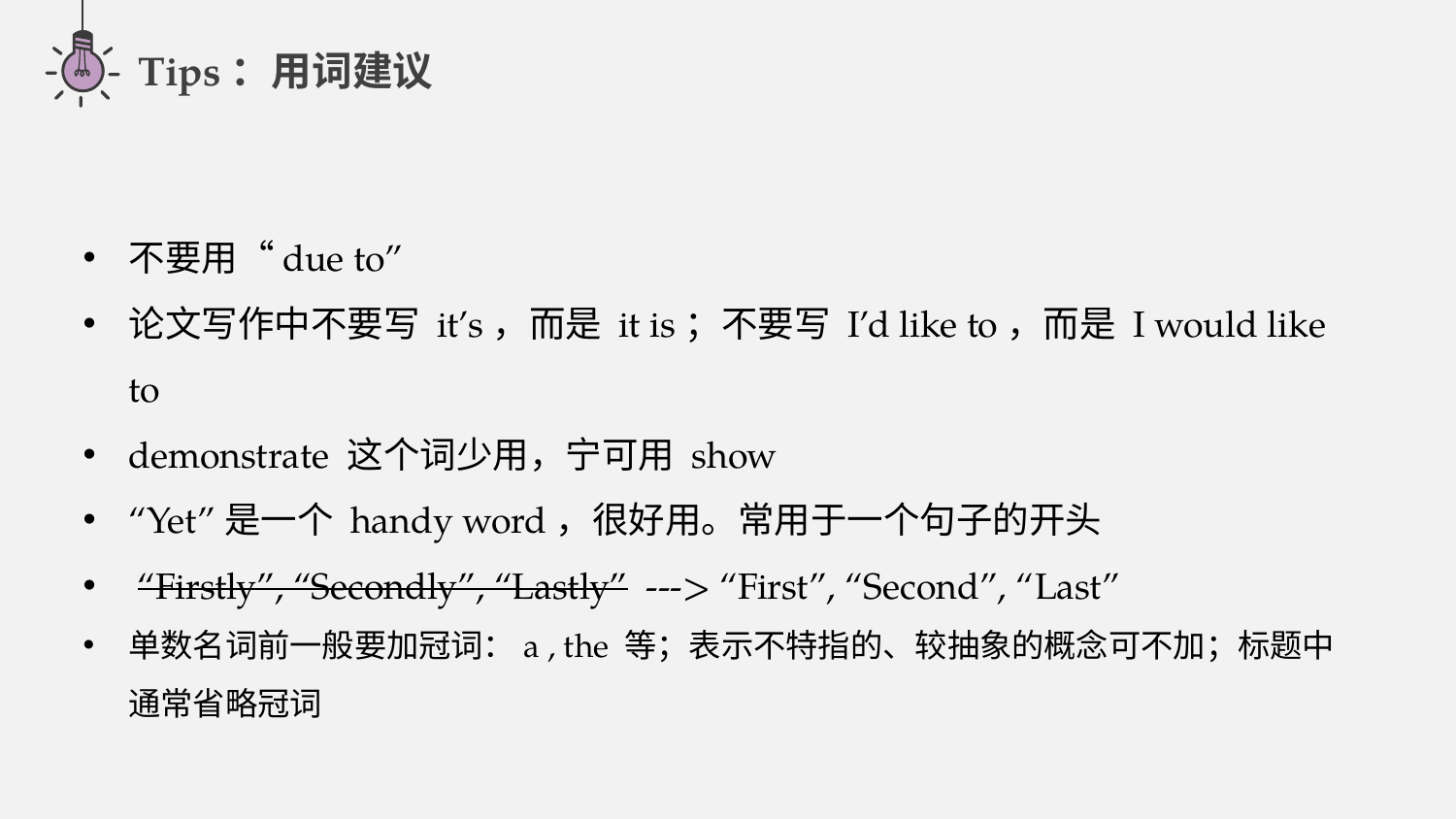

Tips：用词建议
不要用“due to”
论文写作中不要写 it’s，而是 it is；不要写 I’d like to，而是 I would like to
demonstrate 这个词少用，宁可用 show
“Yet”是一个 handy word，很好用。常用于一个句子的开头
 “Firstly”, “Secondly”, “Lastly”  ---> “First”, “Second”, “Last”
单数名词前一般要加冠词：a , the 等；表示不特指的、较抽象的概念可不加；标题中通常省略冠词